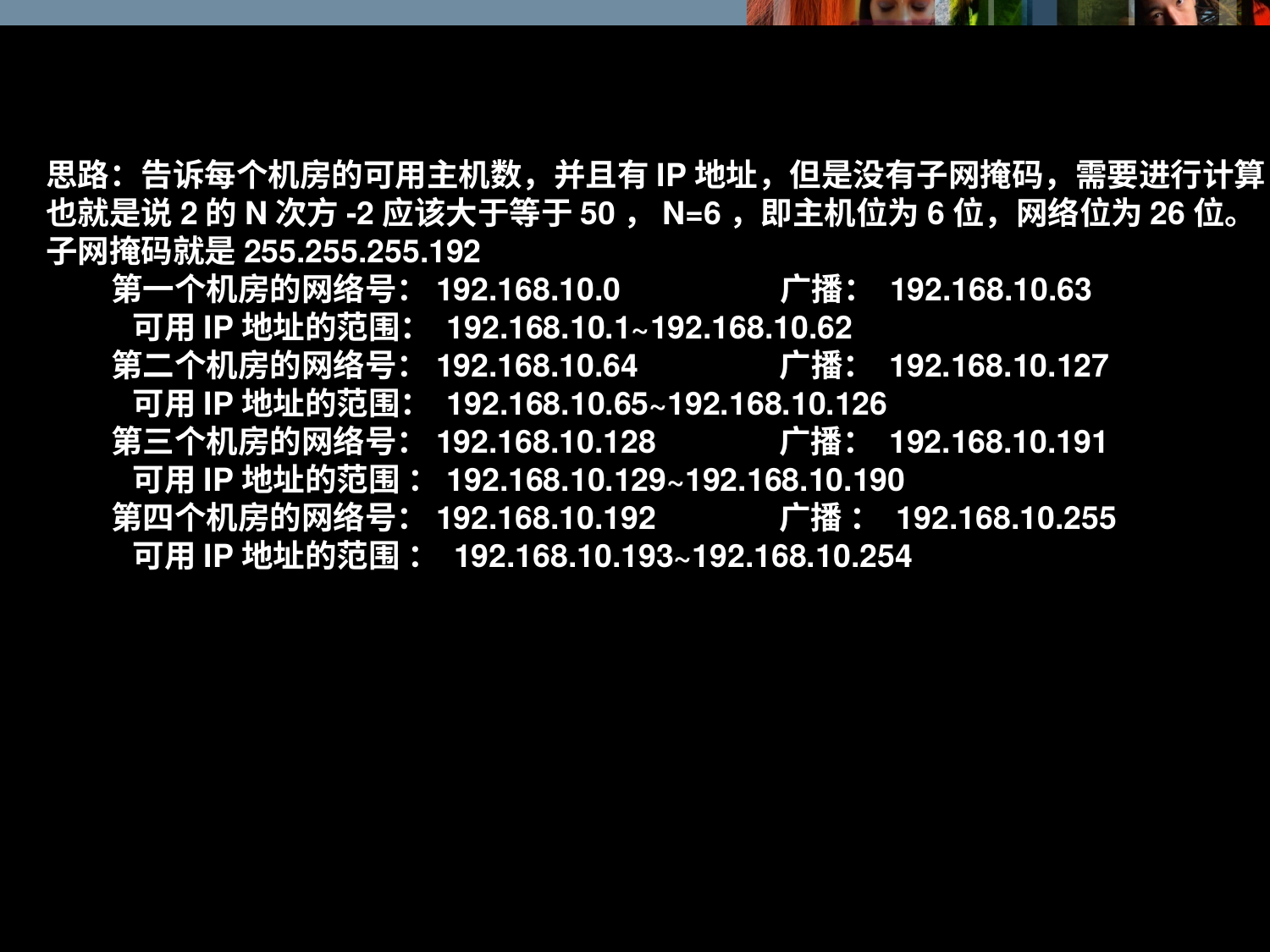

思路：告诉每个机房的可用主机数，并且有IP地址，但是没有子网掩码，需要进行计算
也就是说2的N次方-2应该大于等于50，N=6，即主机位为6位，网络位为26位。
子网掩码就是255.255.255.192
        第一个机房的网络号：192.168.10.0                 广播： 192.168.10.63
           可用IP地址的范围： 192.168.10.1~192.168.10.62
        第二个机房的网络号：192.168.10.64               广播： 192.168.10.127
           可用IP地址的范围： 192.168.10.65~192.168.10.126
        第三个机房的网络号：192.168.10.128             广播： 192.168.10.191
           可用IP地址的范围 ：192.168.10.129~192.168.10.190
        第四个机房的网络号：192.168.10.192             广播 ： 192.168.10.255
           可用IP地址的范围 ： 192.168.10.193~192.168.10.254